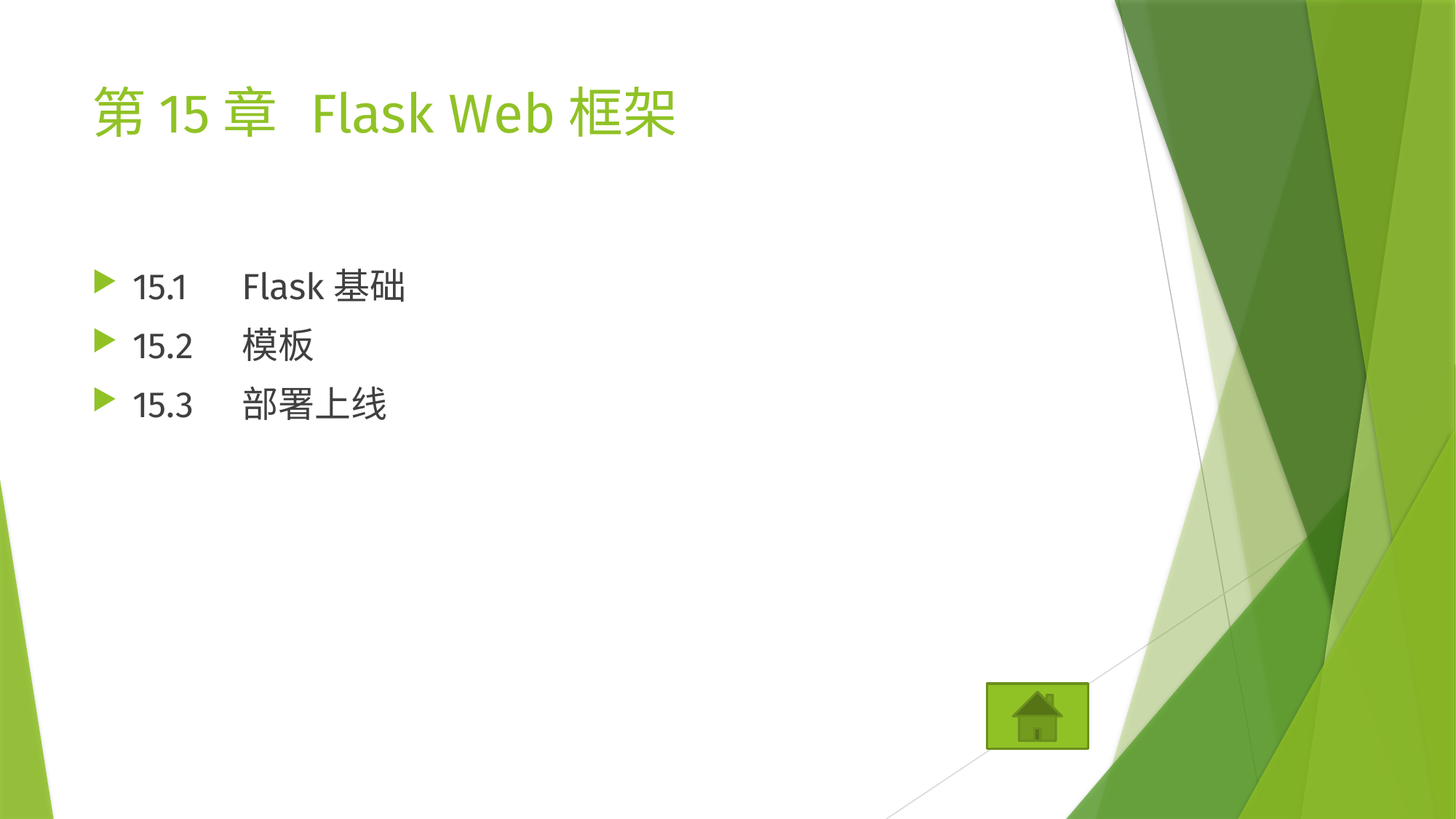

# 第15章	Flask Web框架
15.1	Flask基础
15.2	模板
15.3	部署上线